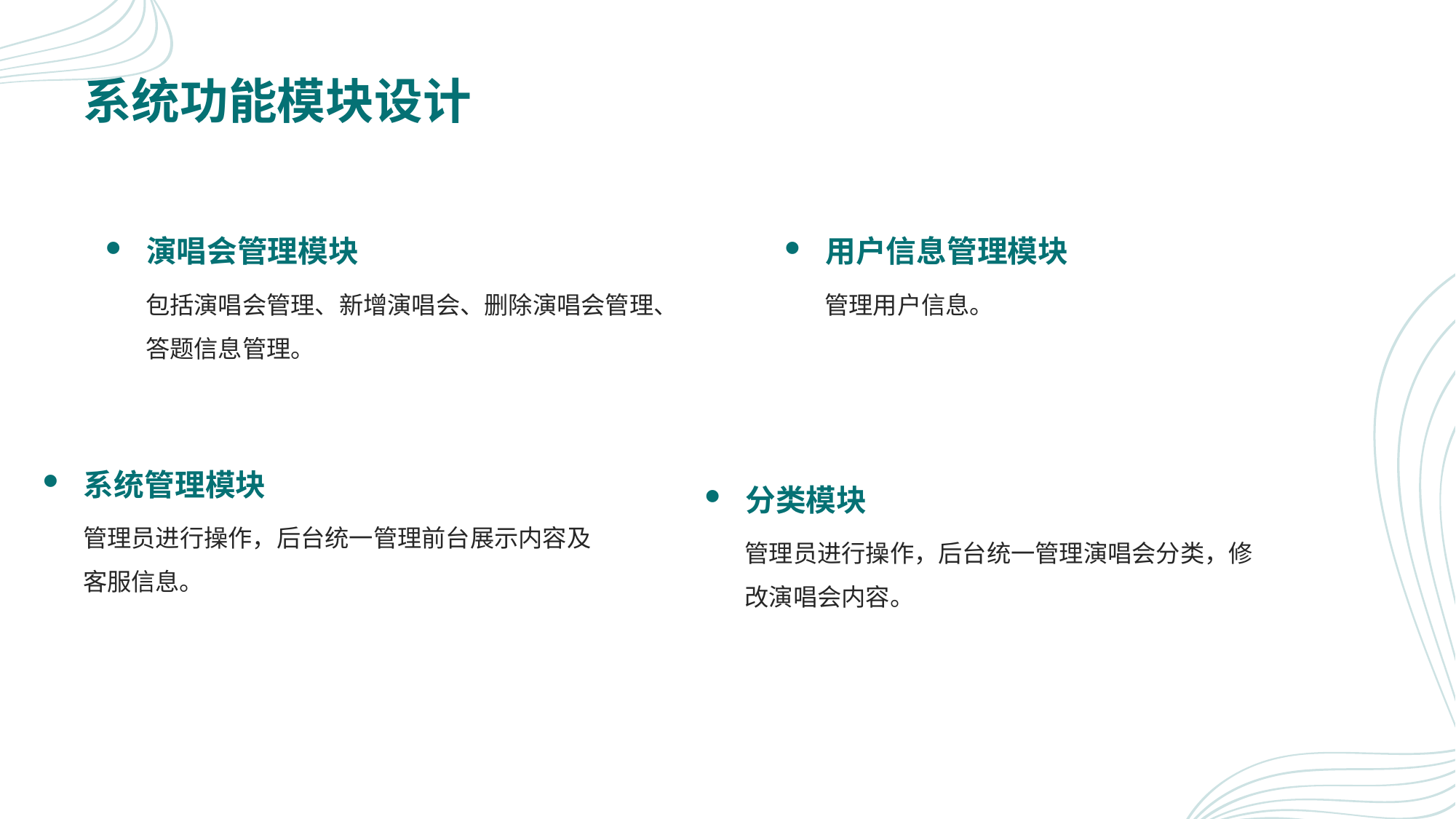

# 系统功能模块设计
演唱会管理模块
用户信息管理模块
管理用户信息。
包括演唱会管理、新增演唱会、删除演唱会管理、答题信息管理。
系统管理模块
分类模块
管理员进行操作，后台统一管理前台展示内容及客服信息。
管理员进行操作，后台统一管理演唱会分类，修改演唱会内容。